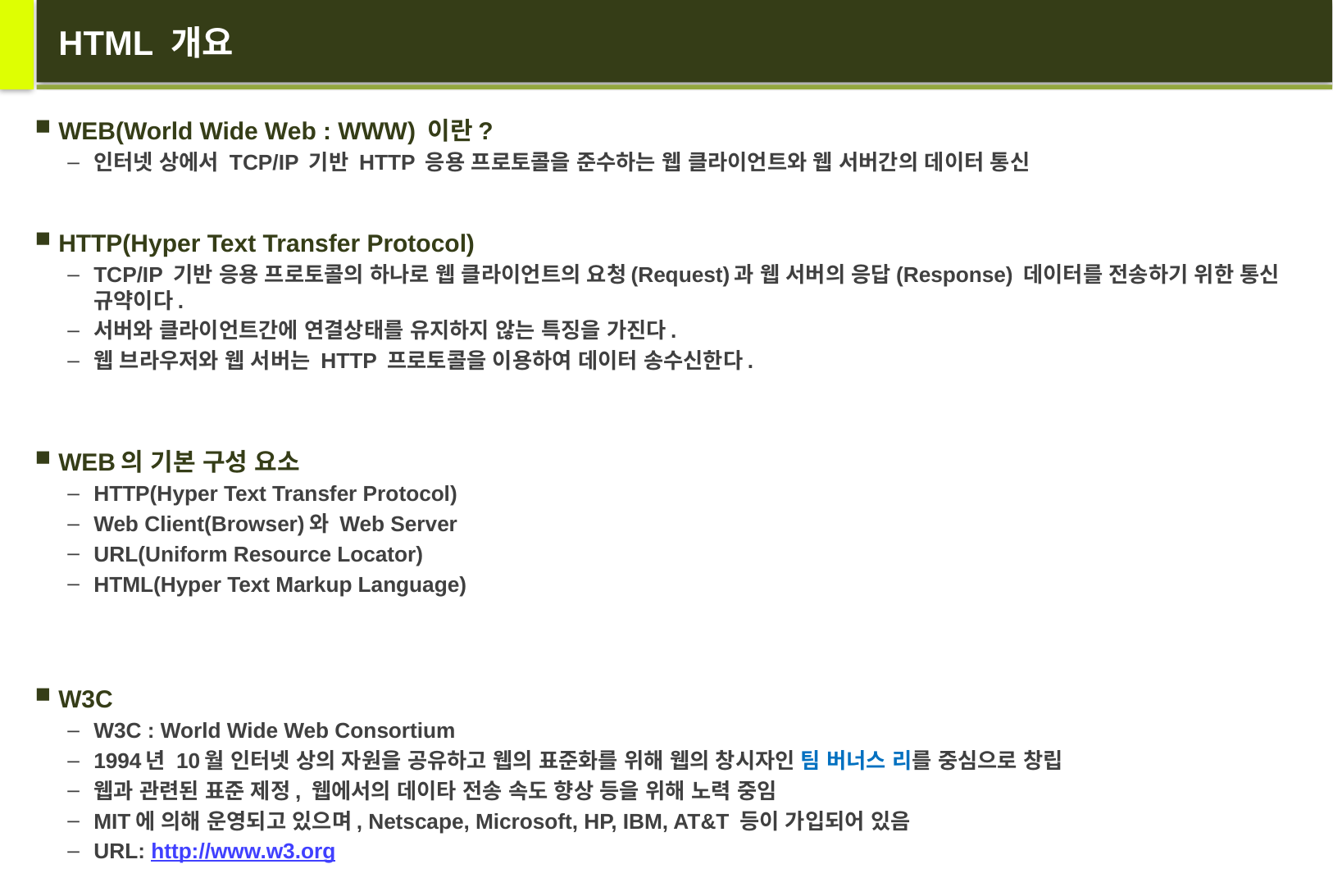

# HTML 개요
WEB(World Wide Web : WWW) 이란?
인터넷 상에서 TCP/IP 기반 HTTP 응용 프로토콜을 준수하는 웹 클라이언트와 웹 서버간의 데이터 통신

HTTP(Hyper Text Transfer Protocol)
TCP/IP 기반 응용 프로토콜의 하나로 웹 클라이언트의 요청(Request)과 웹 서버의 응답(Response) 데이터를 전송하기 위한 통신 규약이다.
서버와 클라이언트간에 연결상태를 유지하지 않는 특징을 가진다.
웹 브라우저와 웹 서버는 HTTP 프로토콜을 이용하여 데이터 송수신한다.

WEB의 기본 구성 요소
HTTP(Hyper Text Transfer Protocol)
Web Client(Browser)와 Web Server
URL(Uniform Resource Locator)
HTML(Hyper Text Markup Language)

W3C
W3C : World Wide Web Consortium
1994년 10월 인터넷 상의 자원을 공유하고 웹의 표준화를 위해 웹의 창시자인 팀 버너스 리를 중심으로 창립
웹과 관련된 표준 제정, 웹에서의 데이타 전송 속도 향상 등을 위해 노력 중임
MIT에 의해 운영되고 있으며, Netscape, Microsoft, HP, IBM, AT&T 등이 가입되어 있음
URL: http://www.w3.org